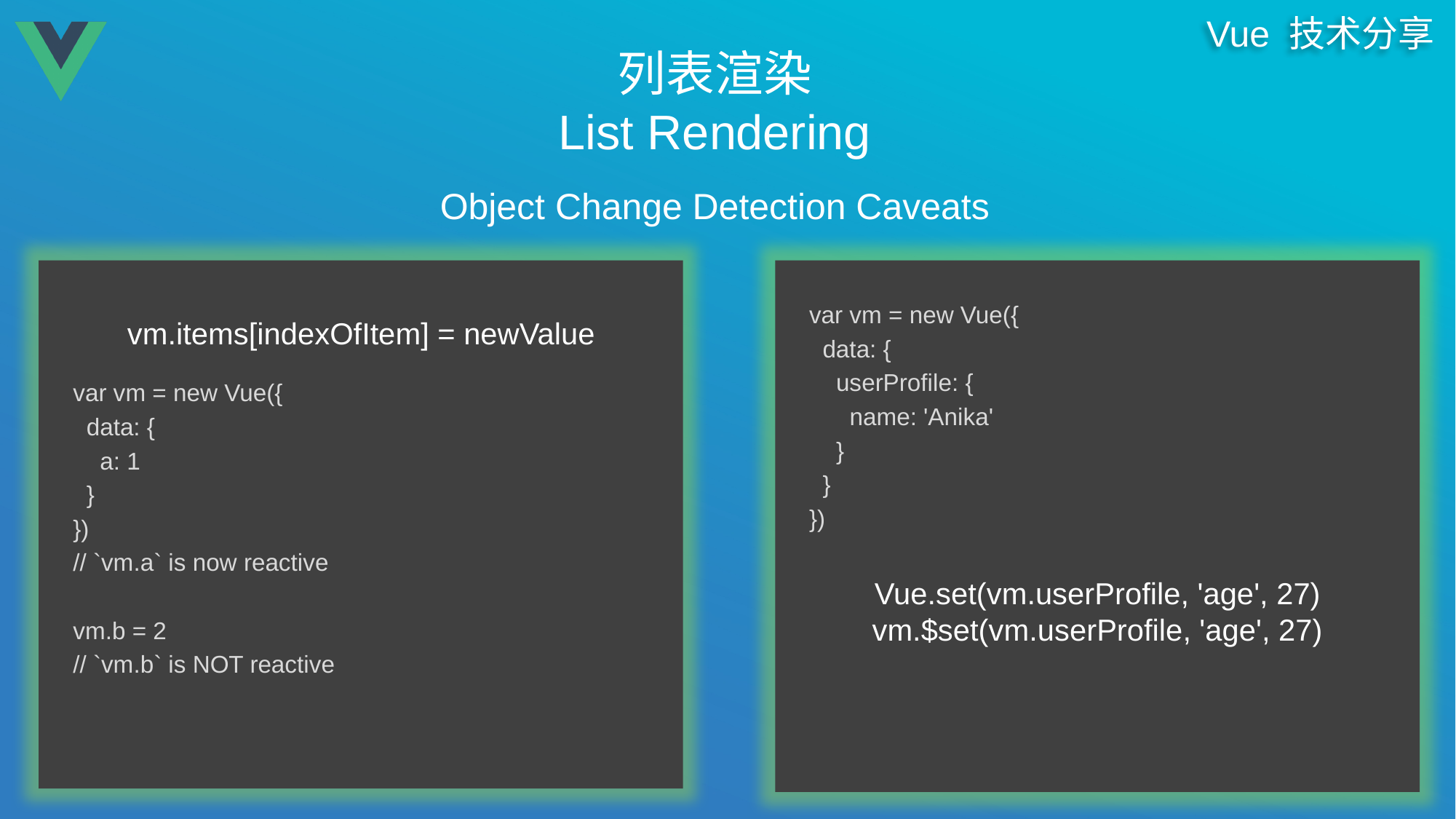

# 列表渲染 List Rendering
Object Change Detection Caveats

var vm = new Vue({
  data: {
    userProfile: {
      name: 'Anika'
    }
  }
})
vm.items[indexOfItem] = newValue
var vm = new Vue({
  data: {
    a: 1
  }
})
// `vm.a` is now reactive

vm.b = 2
// `vm.b` is NOT reactive
Vue.set(vm.userProfile, 'age', 27)
vm.$set(vm.userProfile, 'age', 27)